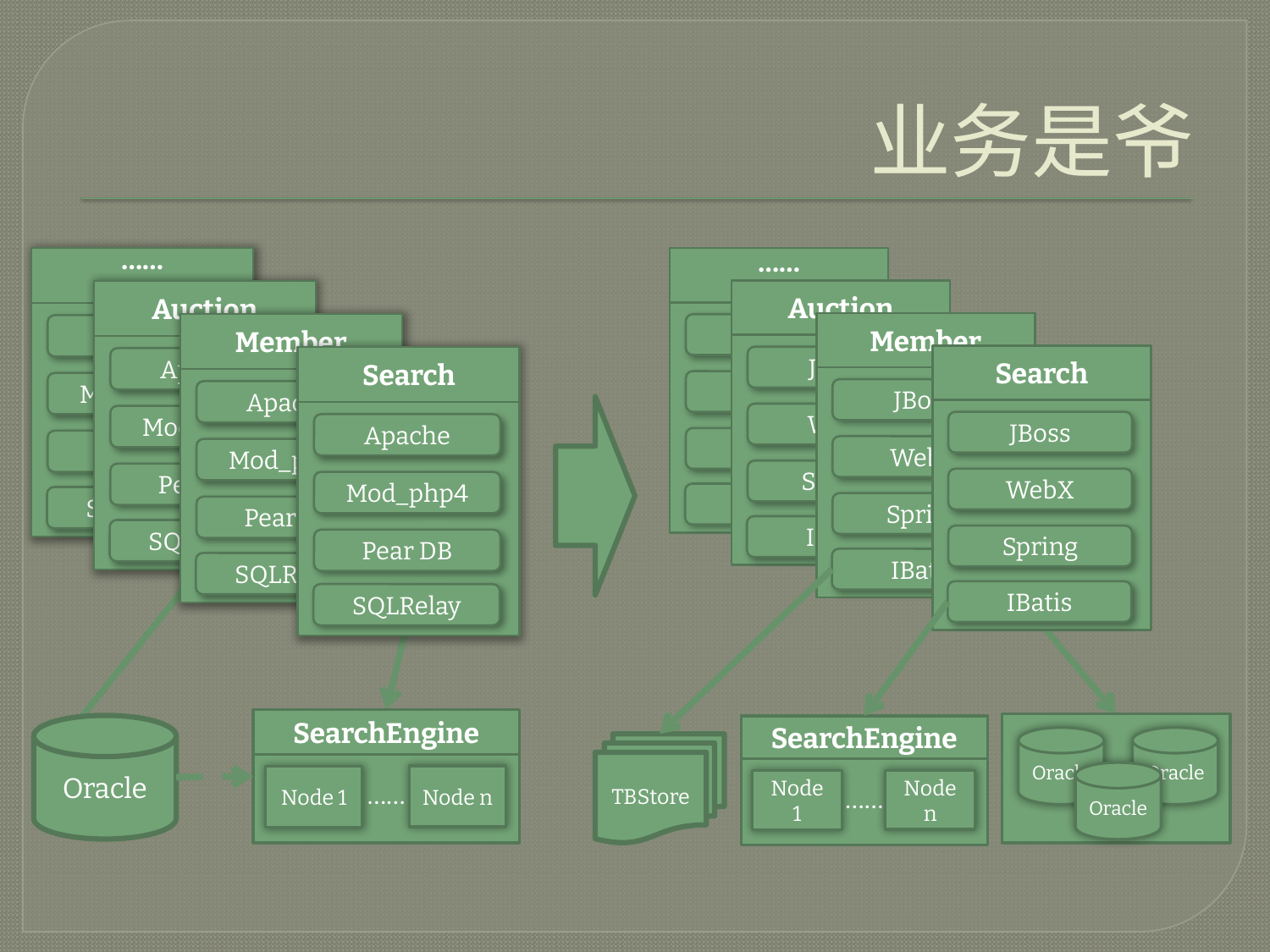

# 业务是爷

……

Apache
Mod_php4
Pear DB
SQLRelay

Auction
Apache
Mod_php4
Pear DB
SQLRelay

Member
Apache
Mod_php4
Pear DB
SQLRelay

Search
Apache
Mod_php4
Pear DB
SQLRelay

……
SearchEngine
Node n
Node 1
Oracle

……

JBoss
WebX
Spring
Ibatis

Auction
JBoss
Webx
Spring
IBatis

Member
JBoss
WebX
Spring
IBatis

Search
JBoss
WebX
Spring
IBatis

Oracle
Oracle
Oracle

……
SearchEngine
Node n
Node 1
TBStore